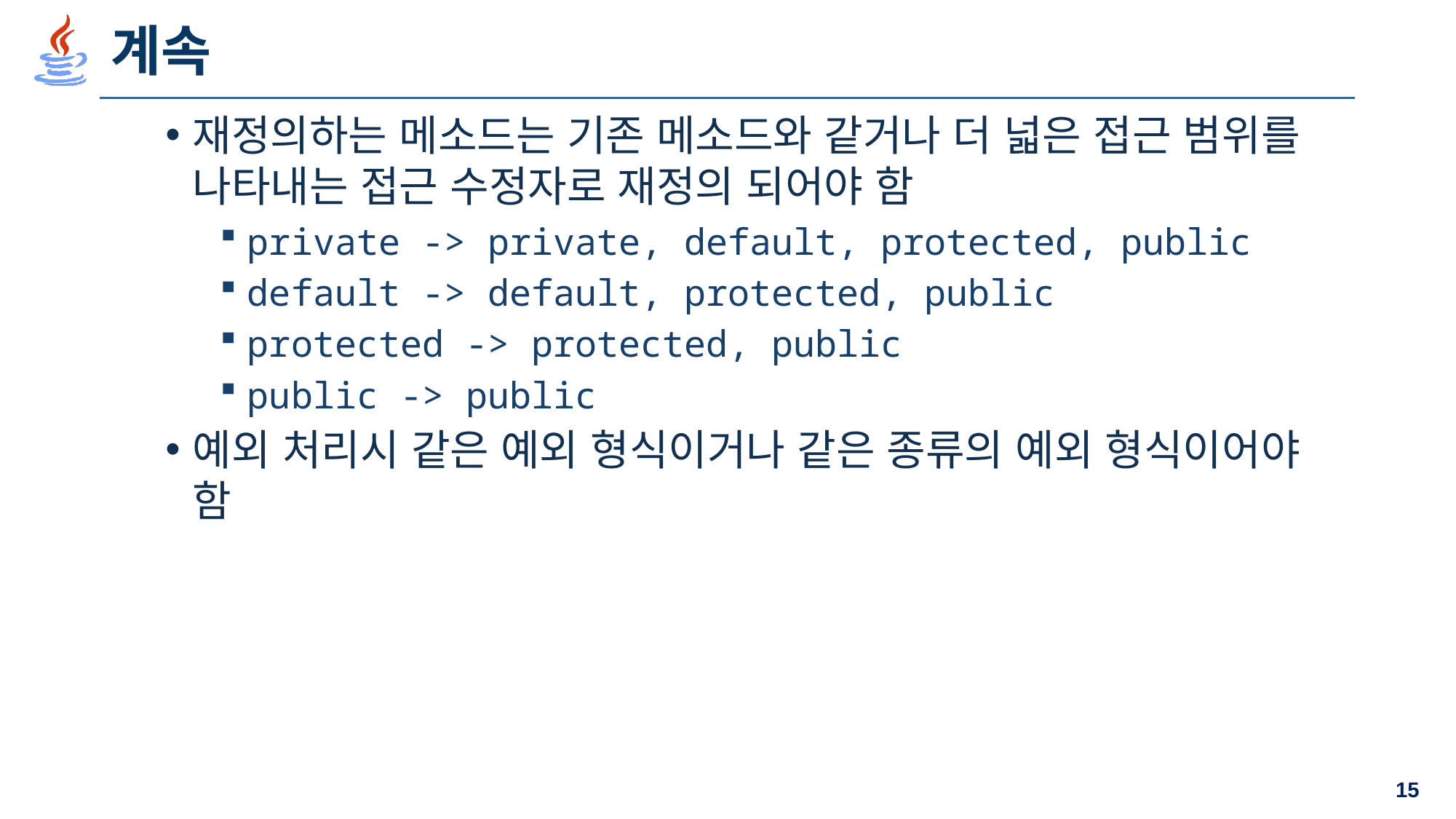

# 계속
재정의하는 메소드는 기존 메소드와 같거나 더 넓은 접근 범위를 나타내는 접근 수정자로 재정의 되어야 함
private -> private, default, protected, public
default -> default, protected, public
protected -> protected, public
public -> public
예외 처리시 같은 예외 형식이거나 같은 종류의 예외 형식이어야 함

15